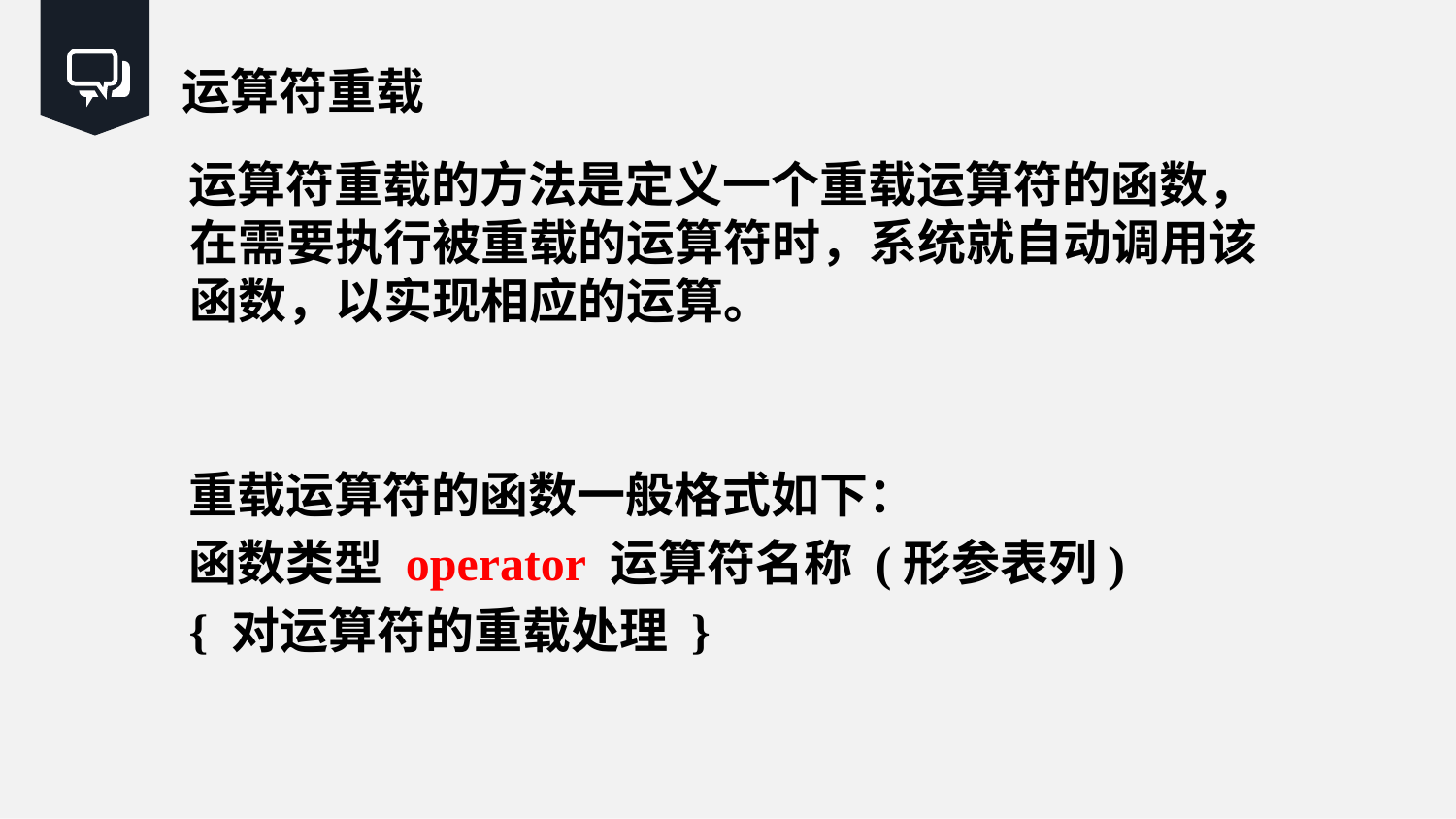

运算符重载
运算符重载的方法是定义一个重载运算符的函数，在需要执行被重载的运算符时，系统就自动调用该函数，以实现相应的运算。

重载运算符的函数一般格式如下：
函数类型 operator 运算符名称 (形参表列)
{ 对运算符的重载处理 }